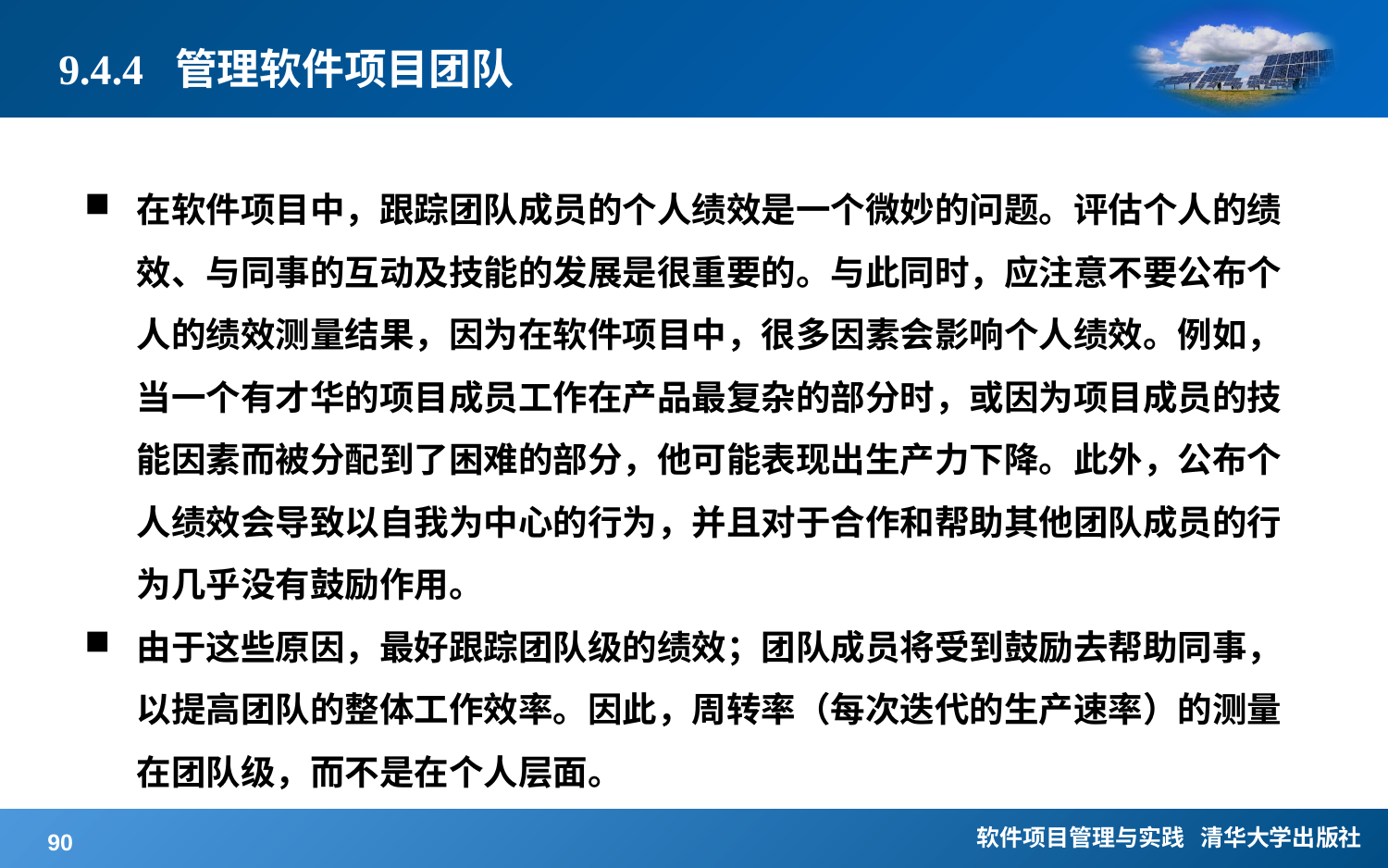

# 9.4.4  管理软件项目团队
在软件项目中，跟踪团队成员的个人绩效是一个微妙的问题。评估个人的绩效、与同事的互动及技能的发展是很重要的。与此同时，应注意不要公布个人的绩效测量结果，因为在软件项目中，很多因素会影响个人绩效。例如，当一个有才华的项目成员工作在产品最复杂的部分时，或因为项目成员的技能因素而被分配到了困难的部分，他可能表现出生产力下降。此外，公布个人绩效会导致以自我为中心的行为，并且对于合作和帮助其他团队成员的行为几乎没有鼓励作用。
由于这些原因，最好跟踪团队级的绩效；团队成员将受到鼓励去帮助同事，以提高团队的整体工作效率。因此，周转率（每次迭代的生产速率）的测量在团队级，而不是在个人层面。